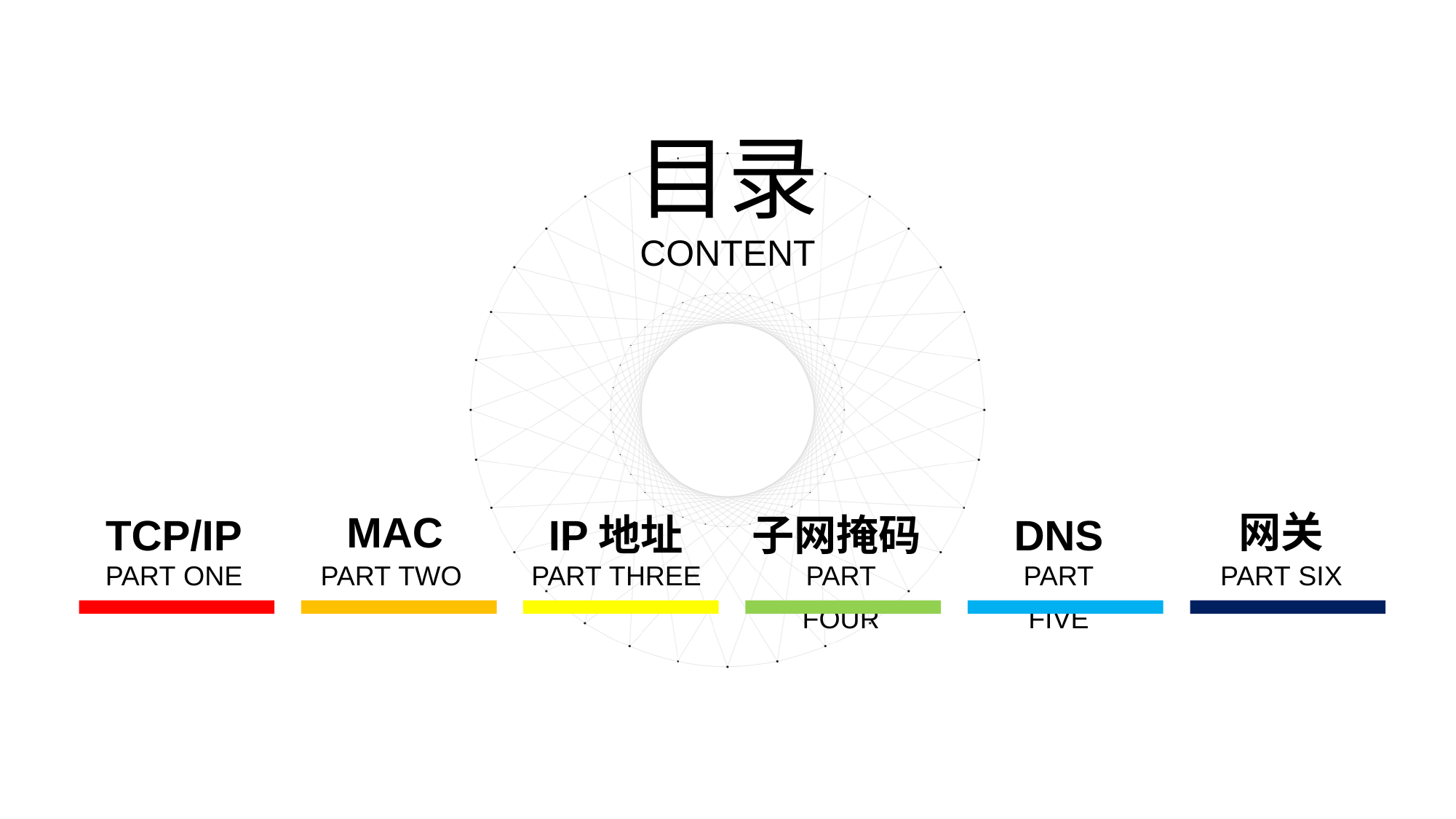

目录
CONTENT
MAC
网关
TCP/IP
IP地址
子网掩码
DNS
PART ONE
PART TWO
PART THREE
PART FOUR
PART FIVE
PART SIX